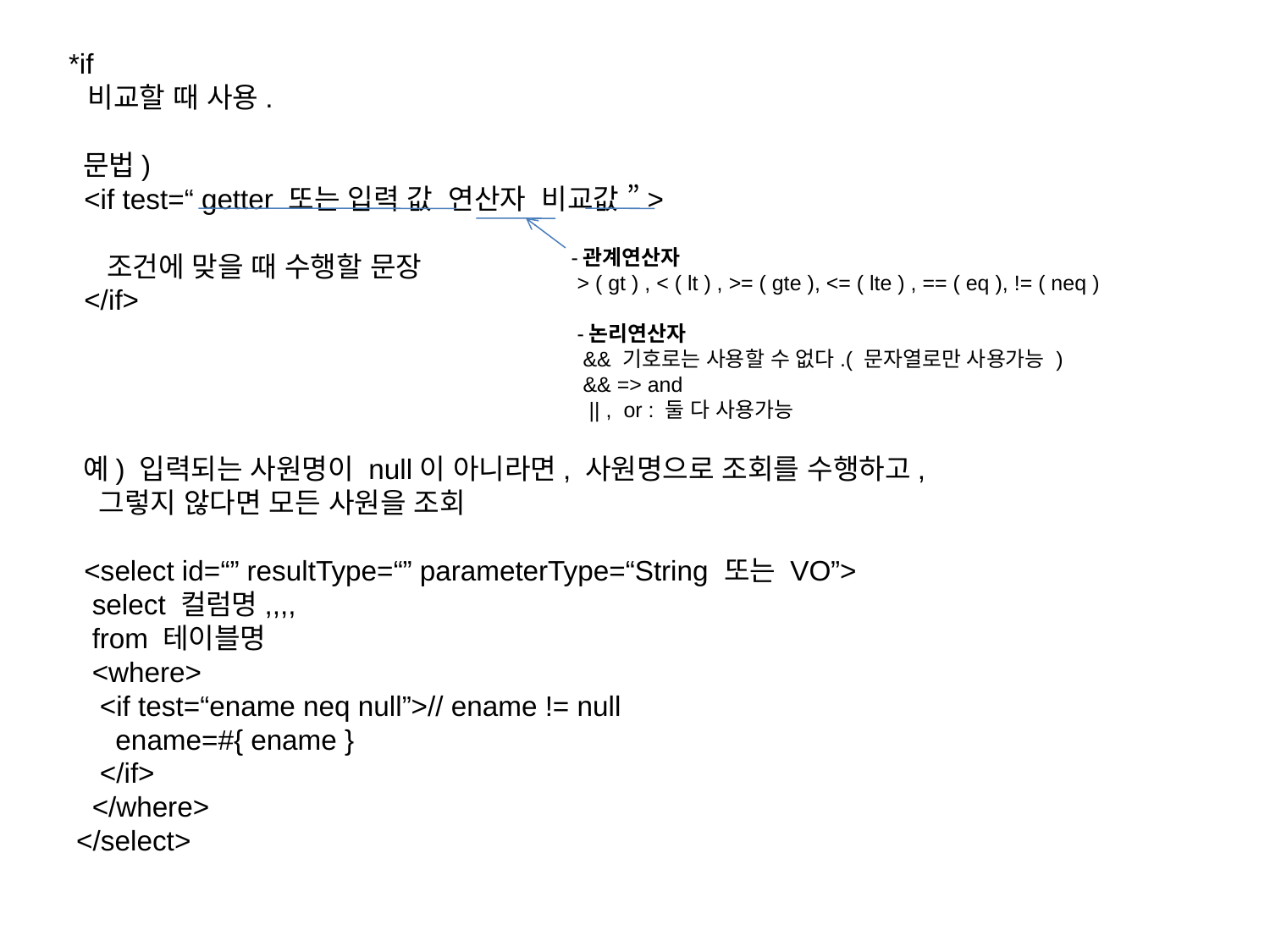

*if
  비교할 때 사용.

 문법)
  <if test=“ getter 또는 입력 값  연산자  비교값 ”>

    조건에 맞을 때 수행할 문장
  </if>

 예) 입력되는 사원명이 null이 아니라면, 사원명으로 조회를 수행하고,
   그렇지 않다면 모든 사원을 조회

  <select id=“” resultType=“” parameterType=“String 또는 VO”>
   select 컬럼명,,,,
   from 테이블명
   <where>
    <if test=“ename neq null”>// ename != null
      ename=#{ ename }
    </if>
   </where>
 </select>

-관계연산자
 > ( gt ) , < ( lt ) , >= ( gte ), <= ( lte ) , == ( eq ), != ( neq )

 -논리연산자
  && 기호로는 사용할 수 없다.( 문자열로만 사용가능 )
  && => and
   || ,  or : 둘 다 사용가능